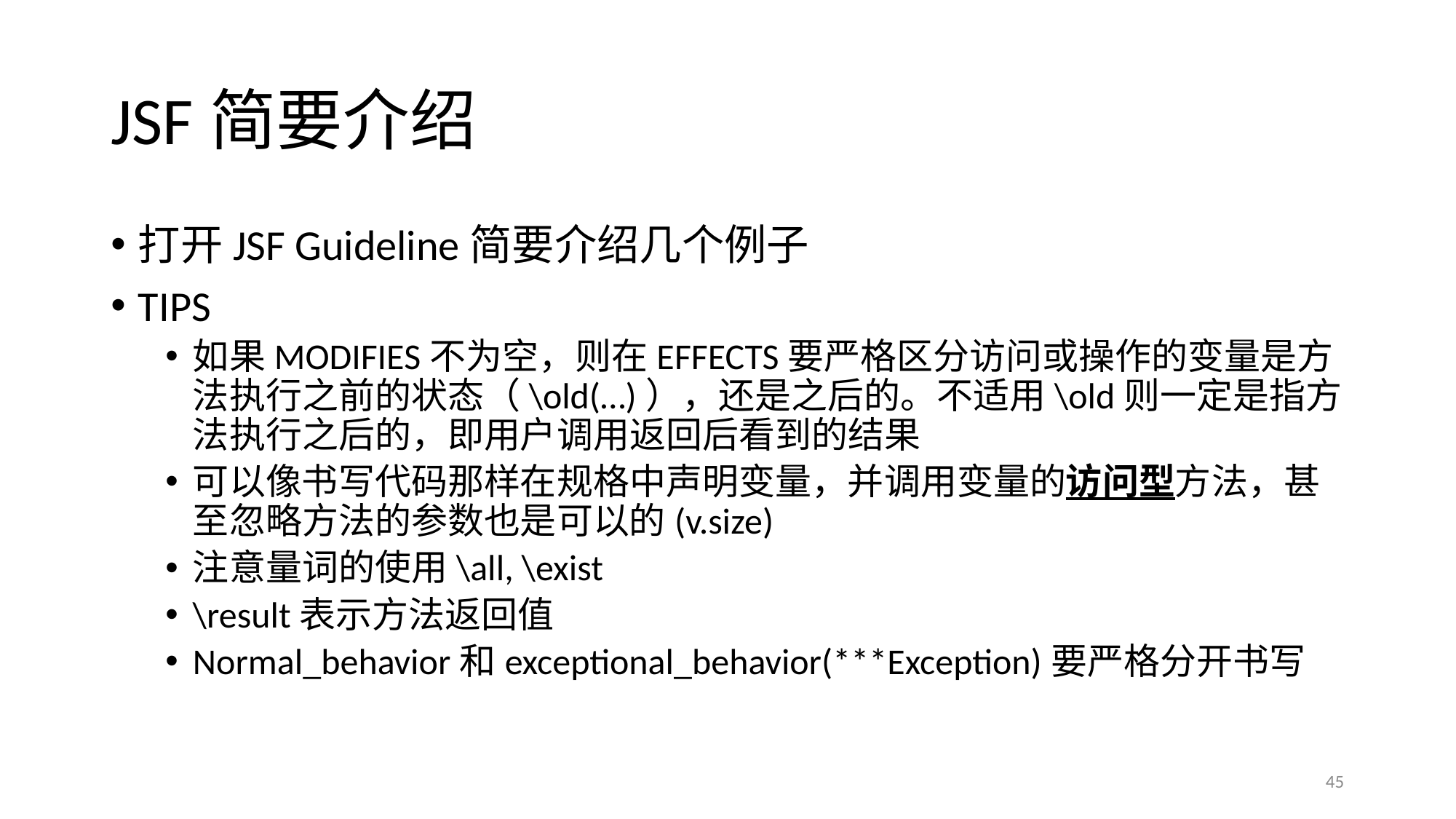

# JSF简要介绍
打开JSF Guideline简要介绍几个例子
TIPS
如果MODIFIES不为空，则在EFFECTS要严格区分访问或操作的变量是方法执行之前的状态（\old(…)），还是之后的。不适用\old则一定是指方法执行之后的，即用户调用返回后看到的结果
可以像书写代码那样在规格中声明变量，并调用变量的访问型方法，甚至忽略方法的参数也是可以的(v.size)
注意量词的使用\all, \exist
\result表示方法返回值
Normal_behavior和exceptional_behavior(***Exception)要严格分开书写
45